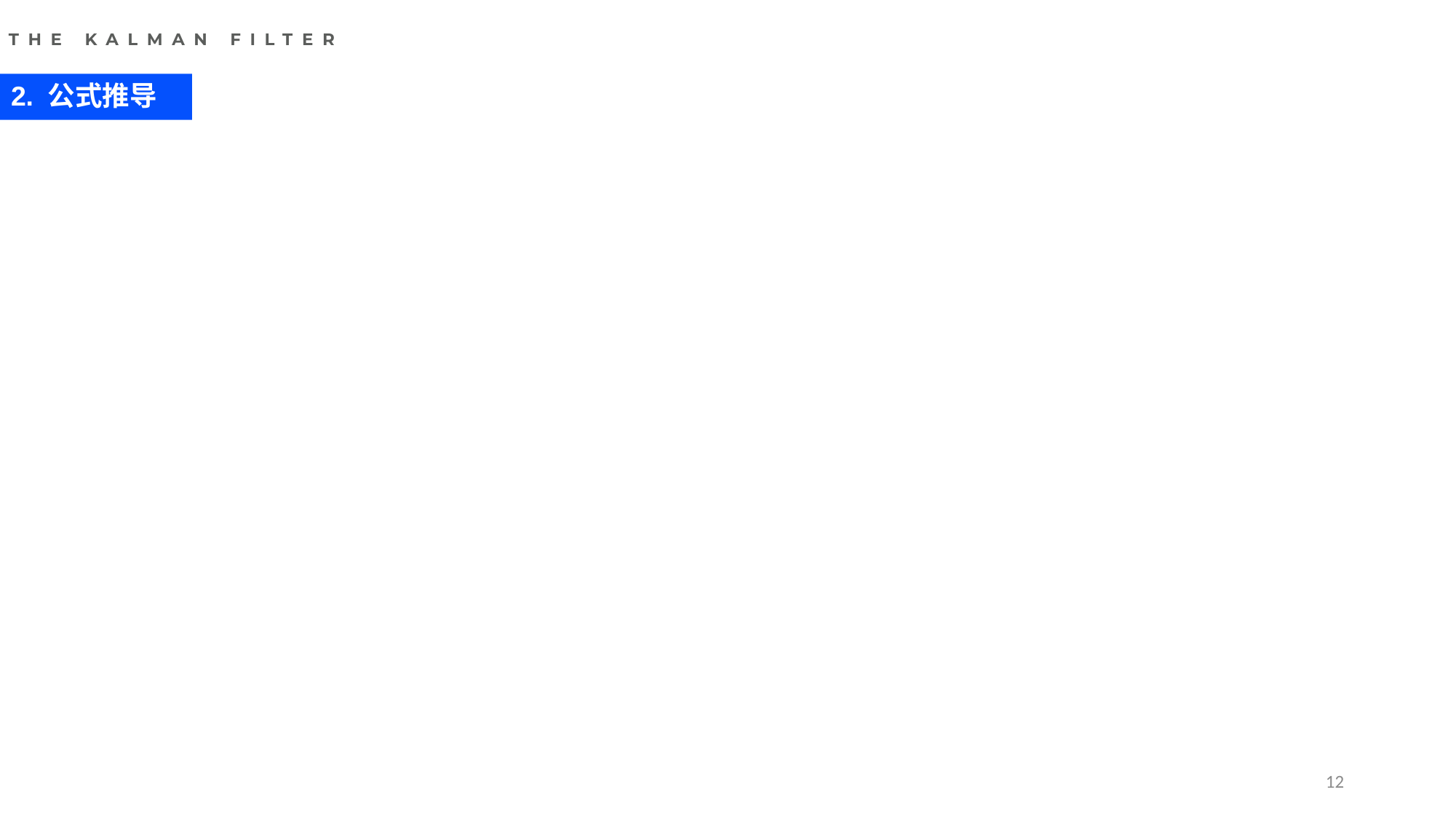

THE KALMAN FILTER
# 2. 公式推导
12